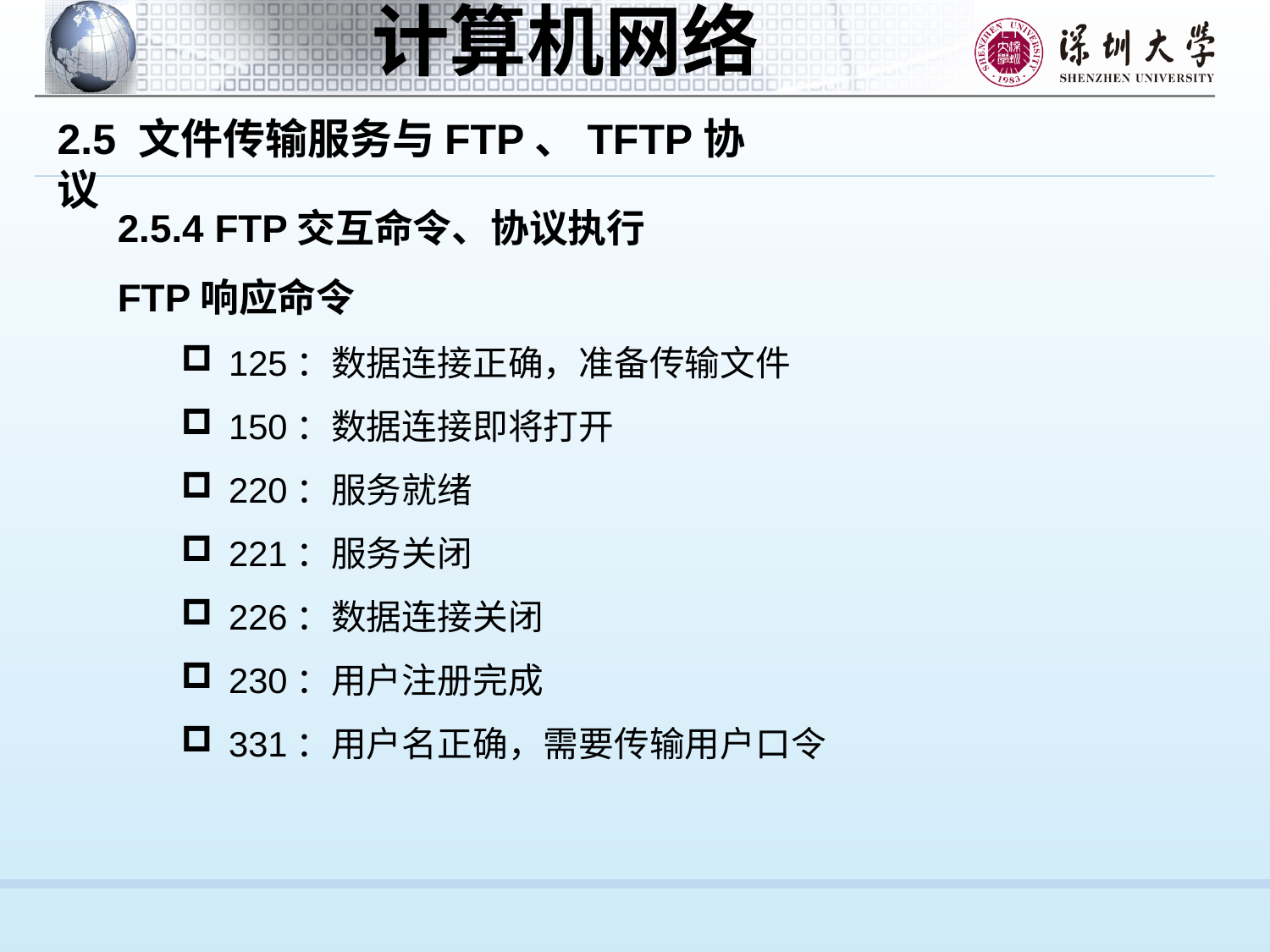

2.5 文件传输服务与FTP、TFTP协议
2.5.4 FTP交互命令、协议执行
FTP响应命令
125：数据连接正确，准备传输文件
150：数据连接即将打开
220：服务就绪
221：服务关闭
226：数据连接关闭
230：用户注册完成
331：用户名正确，需要传输用户口令